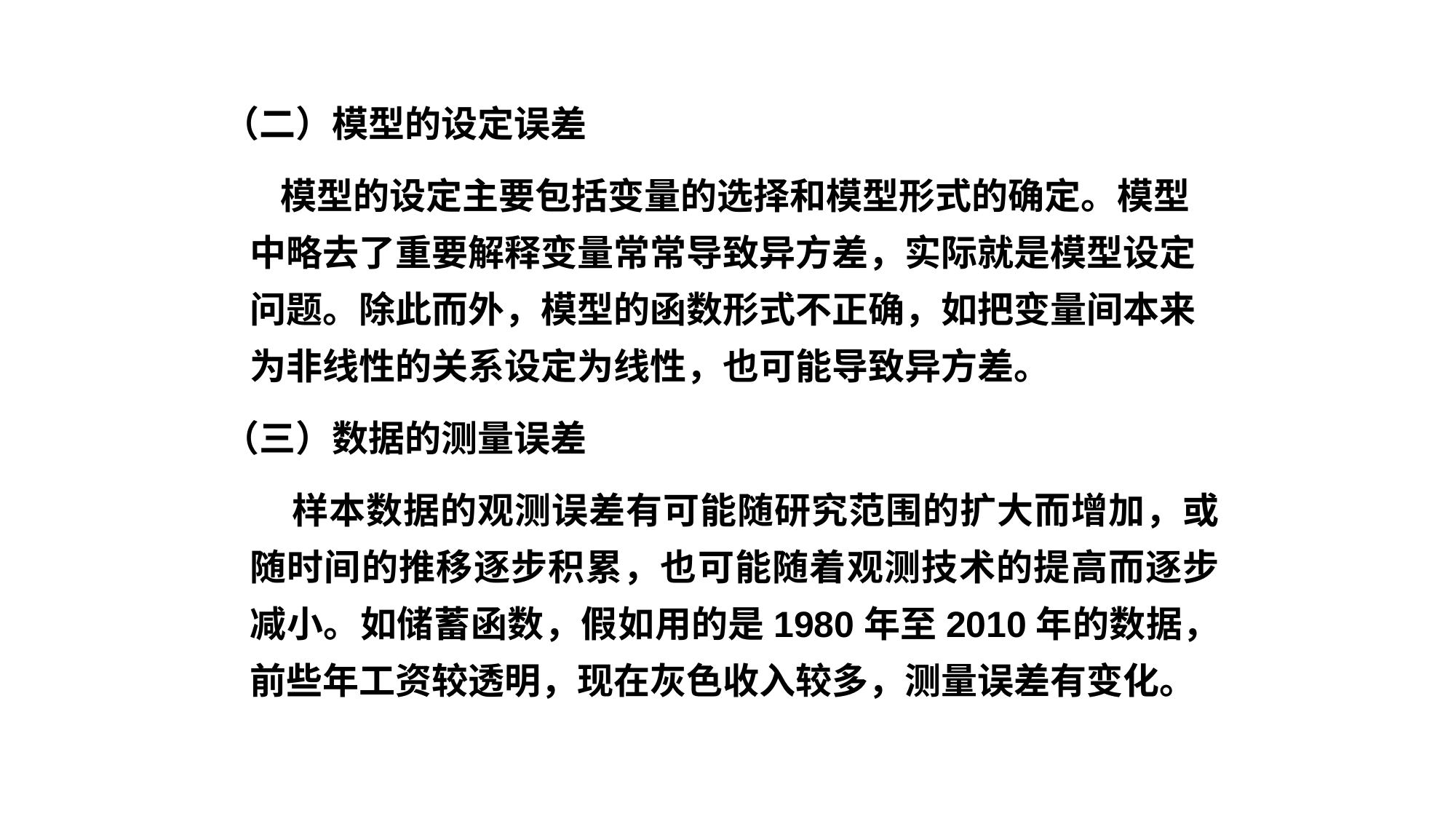

（二）模型的设定误差
      模型的设定主要包括变量的选择和模型形式的确定。模型中略去了重要解释变量常常导致异方差，实际就是模型设定问题。除此而外，模型的函数形式不正确，如把变量间本来为非线性的关系设定为线性，也可能导致异方差。
（三）数据的测量误差
        样本数据的观测误差有可能随研究范围的扩大而增加，或随时间的推移逐步积累，也可能随着观测技术的提高而逐步减小。如储蓄函数，假如用的是1980年至2010年的数据，前些年工资较透明，现在灰色收入较多，测量误差有变化。